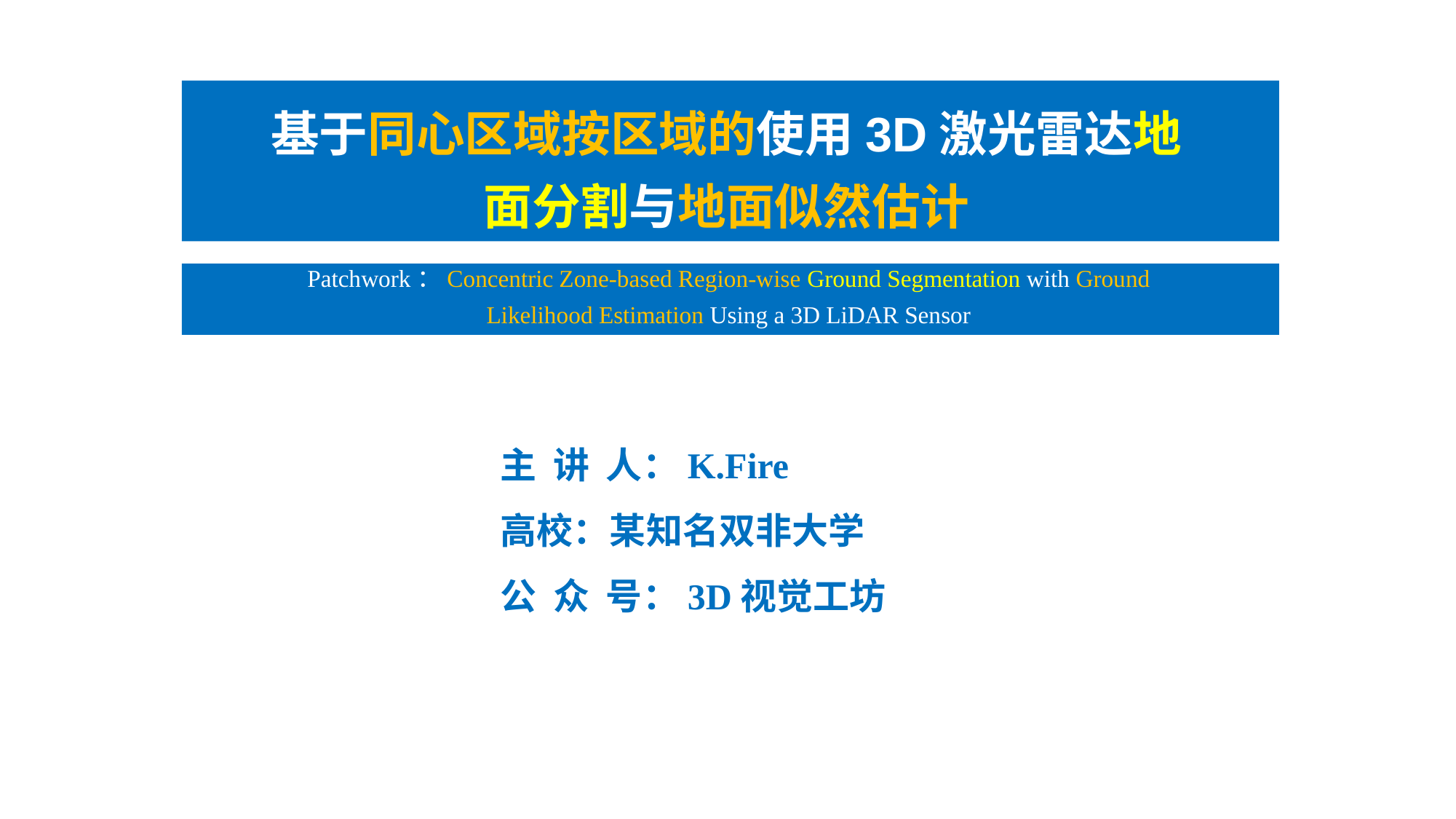

基于同心区域按区域的使用3D激光雷达地面分割与地面似然估计
Patchwork：Concentric Zone-based Region-wise Ground Segmentation with Ground Likelihood Estimation Using a 3D LiDAR Sensor

主  讲  人：K.Fire
高校：某知名双非大学
公  众  号：3D视觉工坊